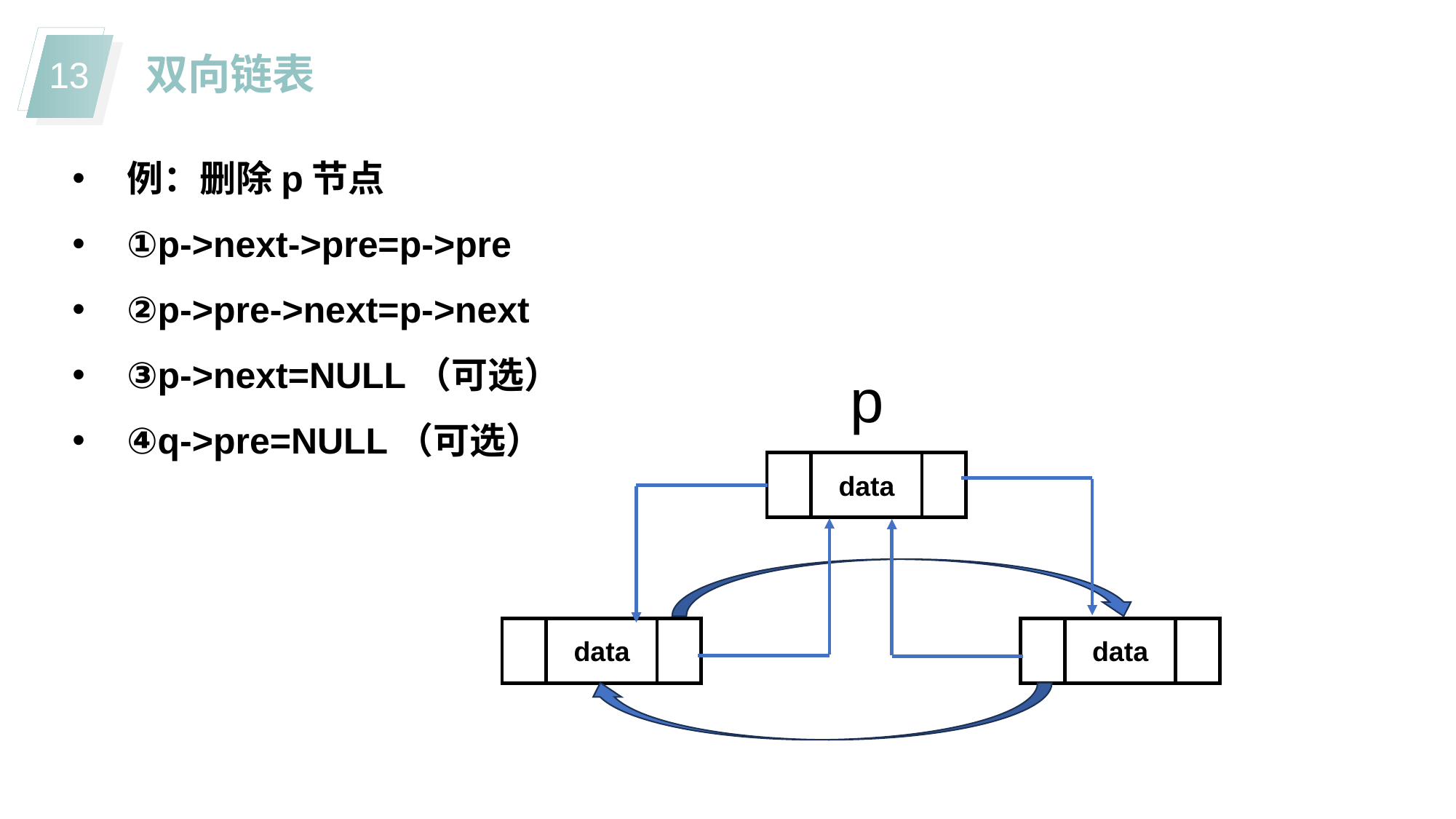

双向链表
例：删除p节点
①p->next->pre=p->pre
②p->pre->next=p->next
③p->next=NULL（可选）
④q->pre=NULL（可选）
p

data

data

data